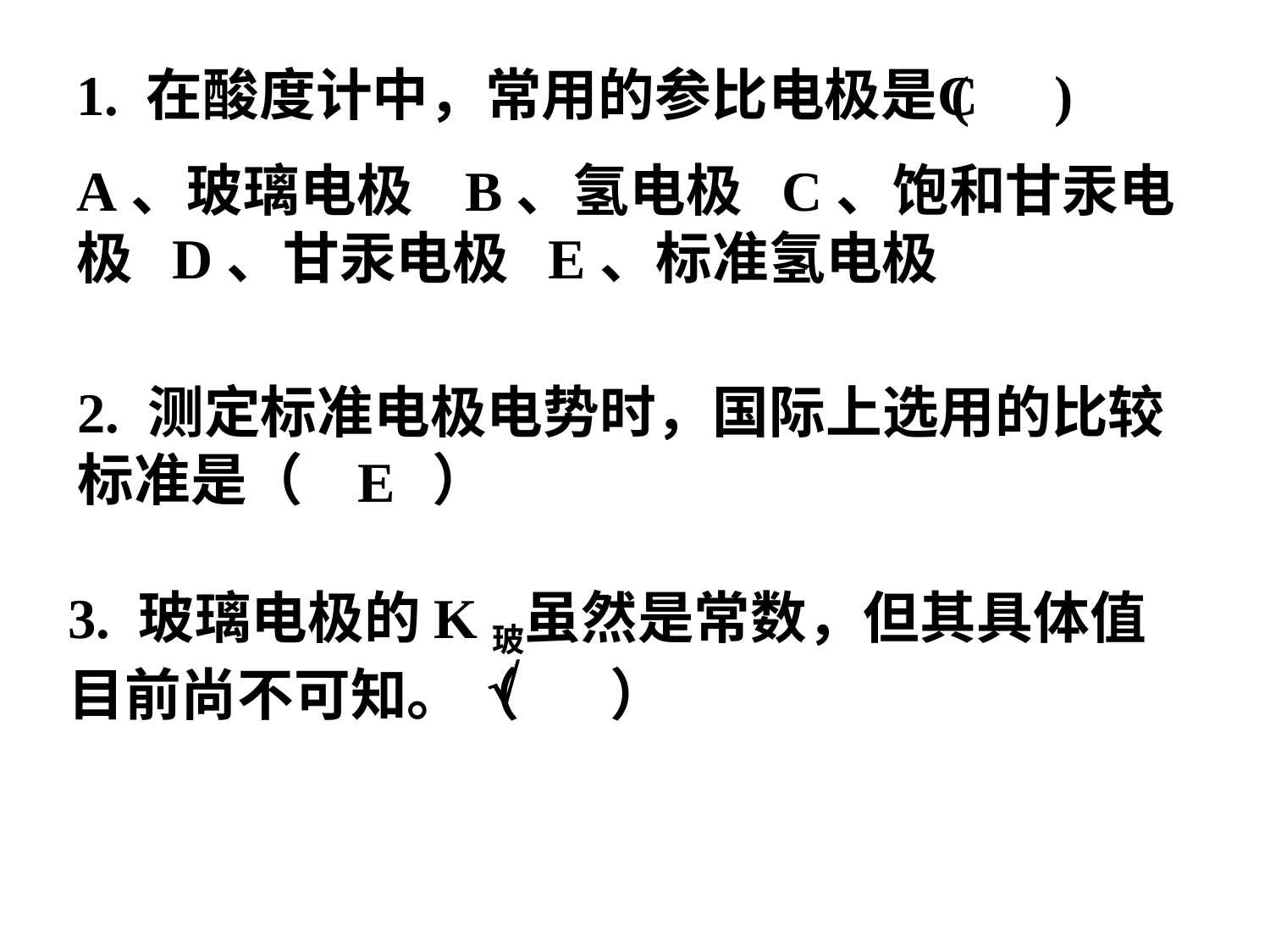

1. 在酸度计中，常用的参比电极是(      )
A、玻璃电极   B、氢电极  C、饱和甘汞电极  D、甘汞电极  E、标准氢电极
C
2. 测定标准电极电势时，国际上选用的比较标准是（          ）
E
3. 玻璃电极的K玻虽然是常数，但其具体值目前尚不可知。（       ）
√